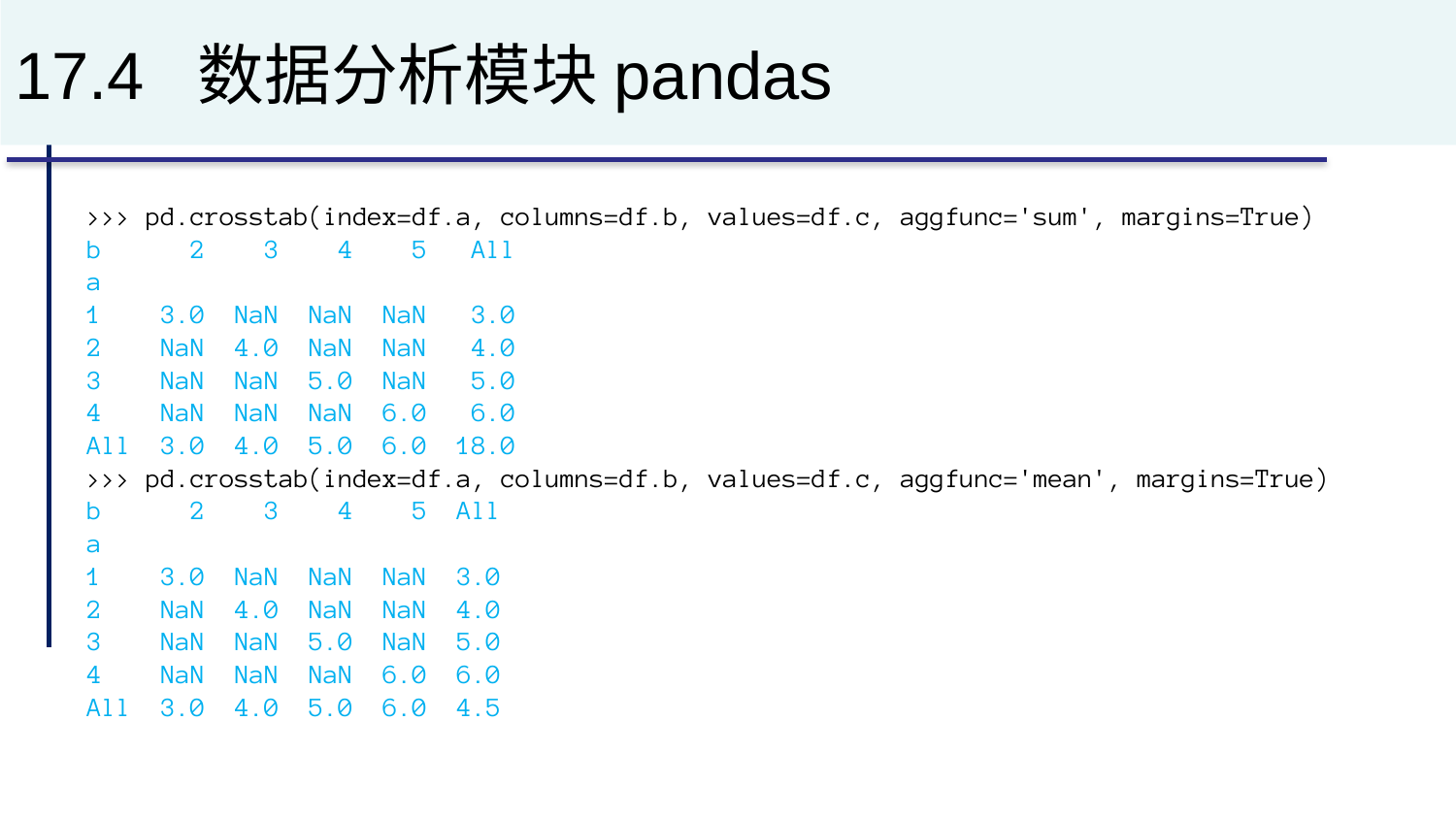

# 17.4  数据分析模块pandas
>>> pd.crosstab(index=df.a, columns=df.b, values=df.c, aggfunc='sum', margins=True)
b      2    3    4    5   All
a
1    3.0  NaN  NaN  NaN   3.0
2    NaN  4.0  NaN  NaN   4.0
3    NaN  NaN  5.0  NaN   5.0
4    NaN  NaN  NaN  6.0   6.0
All  3.0  4.0  5.0  6.0  18.0
>>> pd.crosstab(index=df.a, columns=df.b, values=df.c, aggfunc='mean', margins=True)
b      2    3    4    5  All
a
1    3.0  NaN  NaN  NaN  3.0
2    NaN  4.0  NaN  NaN  4.0
3    NaN  NaN  5.0  NaN  5.0
4    NaN  NaN  NaN  6.0  6.0
All  3.0  4.0  5.0  6.0  4.5